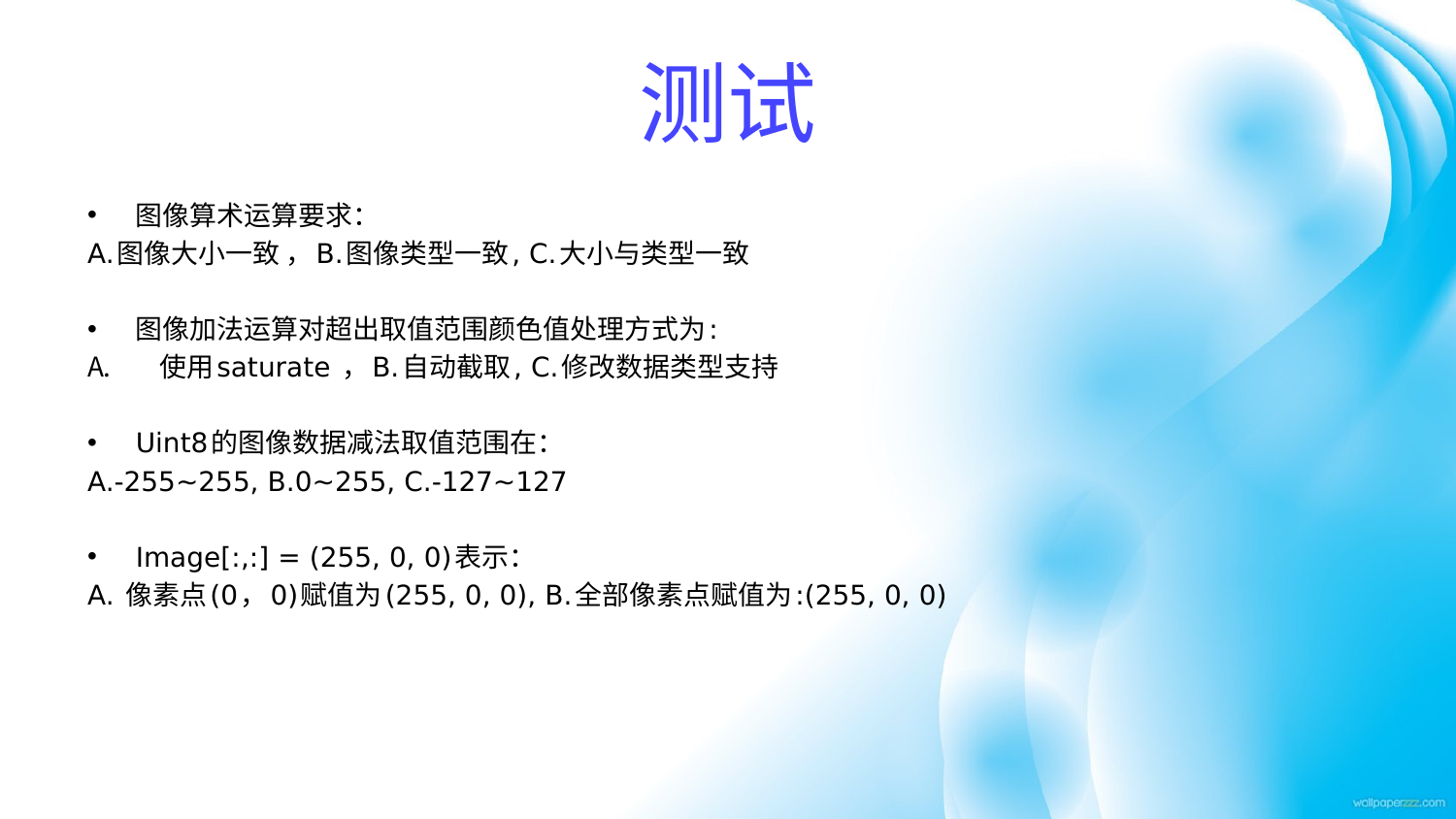

# 测试
图像算术运算要求：
A.图像大小一致 ，B.图像类型一致, C.大小与类型一致

图像加法运算对超出取值范围颜色值处理方式为:
使用saturate ，B.自动截取, C.修改数据类型支持

Uint8的图像数据减法取值范围在：
A.-255~255, B.0~255, C.-127~127

Image[:,:] = (255, 0, 0)表示：
A. 像素点(0，0)赋值为(255, 0, 0), B.全部像素点赋值为:(255, 0, 0)